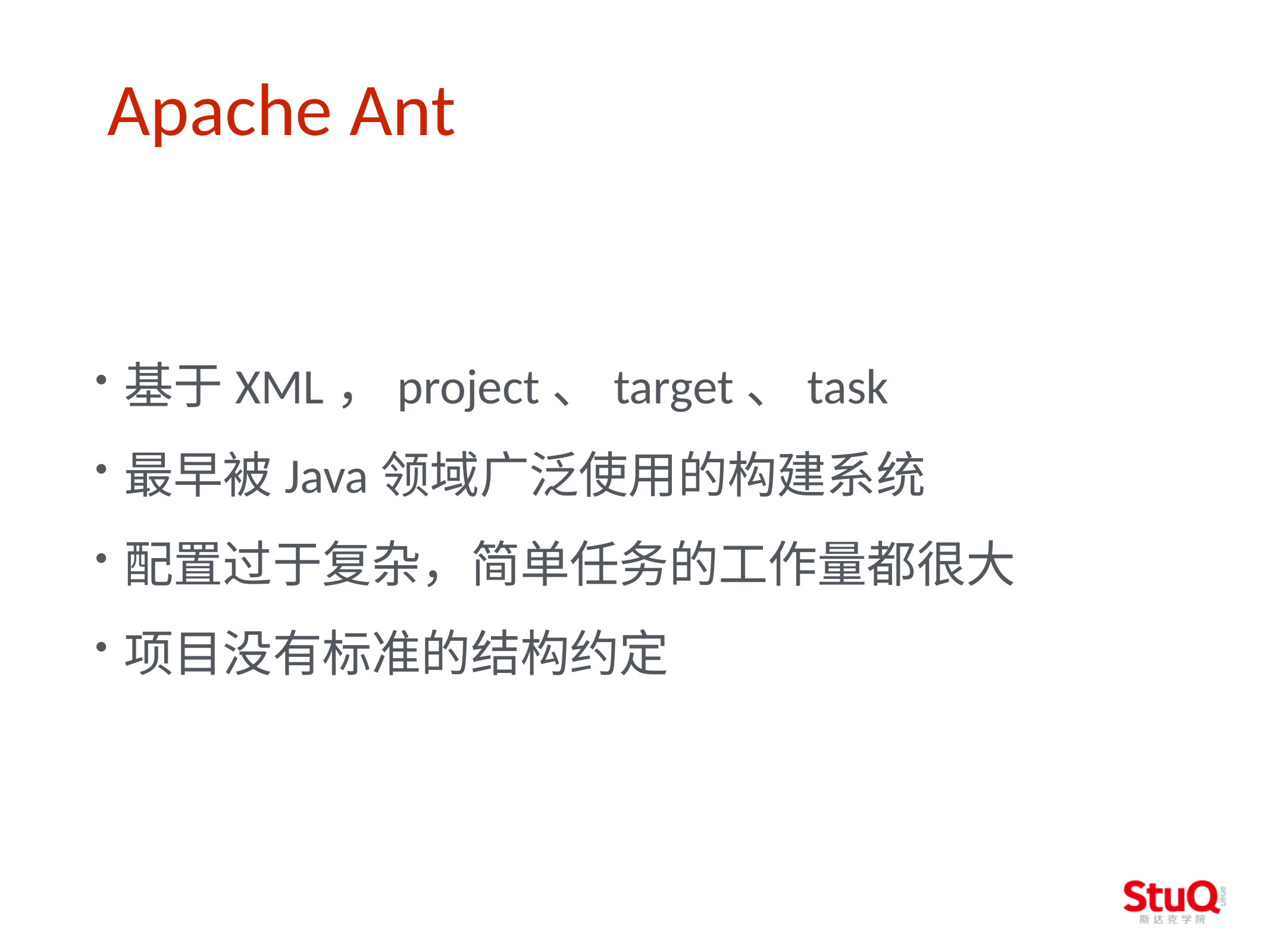

Apache Ant
基于XML，project、target、task
最早被Java领域广泛使用的构建系统
配置过于复杂，简单任务的工作量都很大
项目没有标准的结构约定